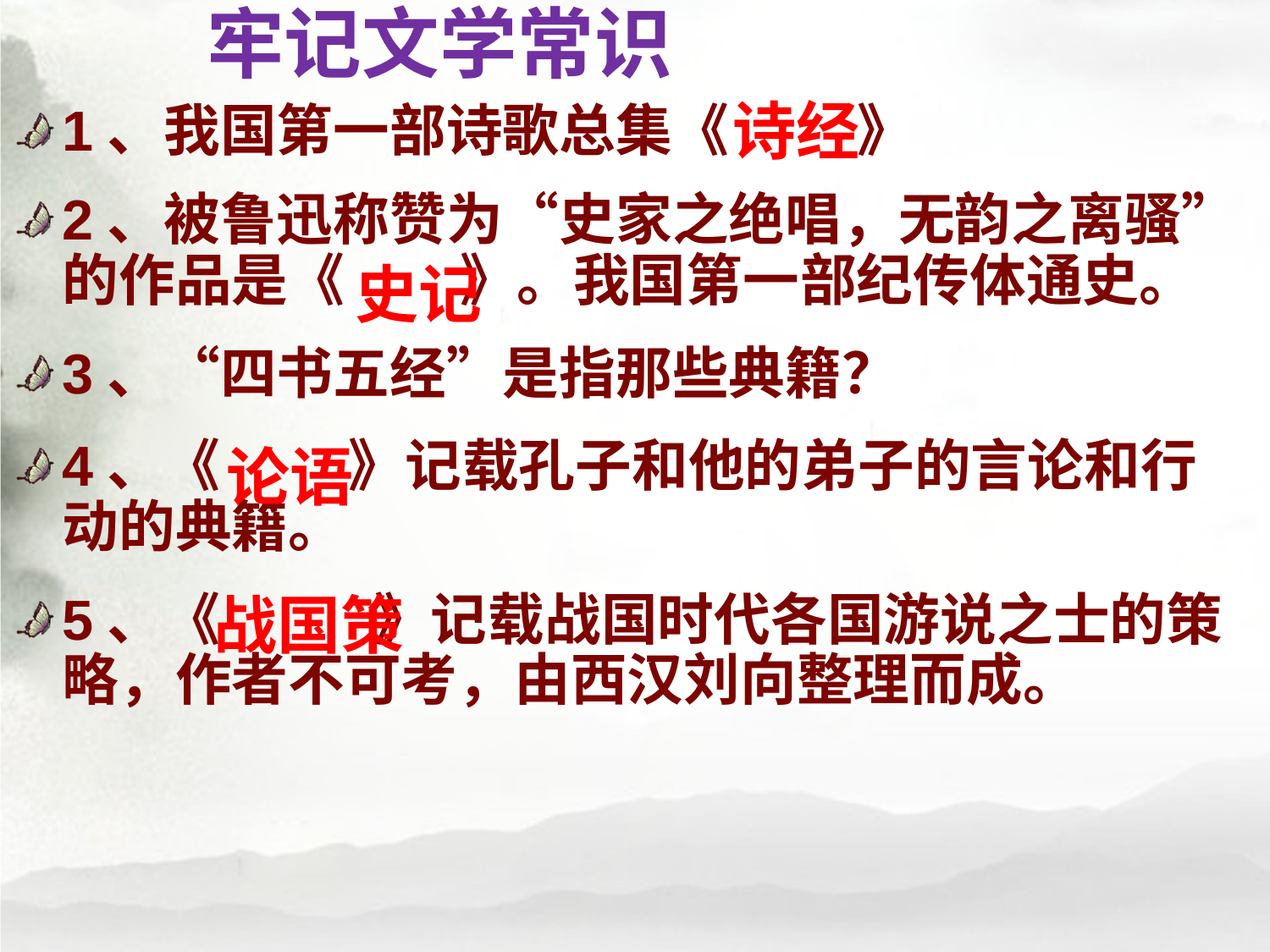

牢记文学常识

诗经
1、我国第一部诗歌总集《          》
2、被鲁迅称赞为“史家之绝唱，无韵之离骚”的作品是《         》。我国第一部纪传体通史。
3、“四书五经”是指那些典籍？
4、《          》记载孔子和他的弟子的言论和行动的典籍。
5、《            》记载战国时代各国游说之士的策略，作者不可考，由西汉刘向整理而成。

史记
论语
战国策